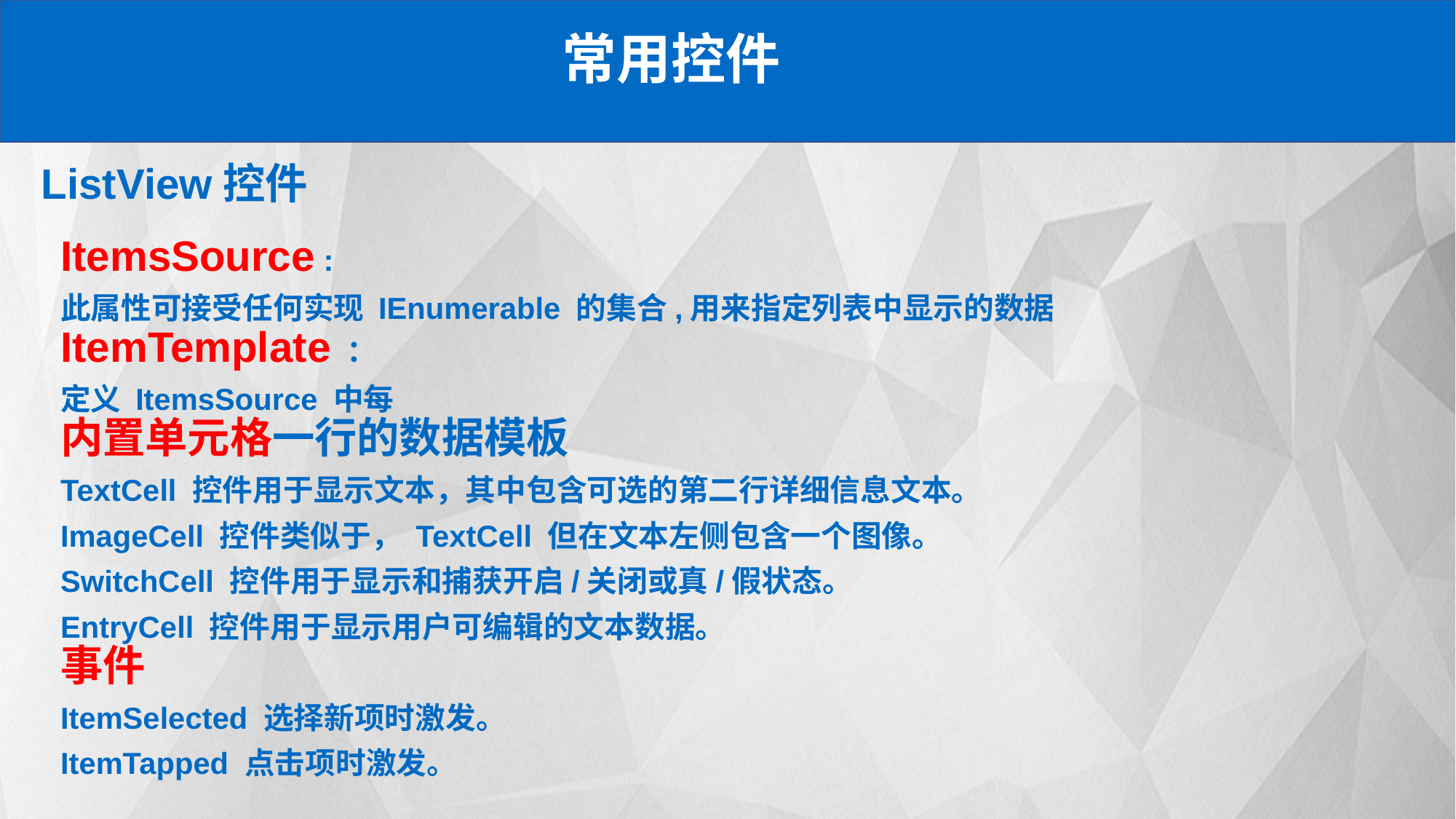

常用控件
ListView控件
ItemsSource :
此属性可接受任何实现 IEnumerable 的集合,用来指定列表中显示的数据
ItemTemplate ：
定义 ItemsSource 中每
内置单元格一行的数据模板
TextCell 控件用于显示文本，其中包含可选的第二行详细信息文本。
ImageCell 控件类似于， TextCell 但在文本左侧包含一个图像。
SwitchCell 控件用于显示和捕获开启/关闭或真/假状态。
EntryCell 控件用于显示用户可编辑的文本数据。
事件
ItemSelected 选择新项时激发。
ItemTapped 点击项时激发。